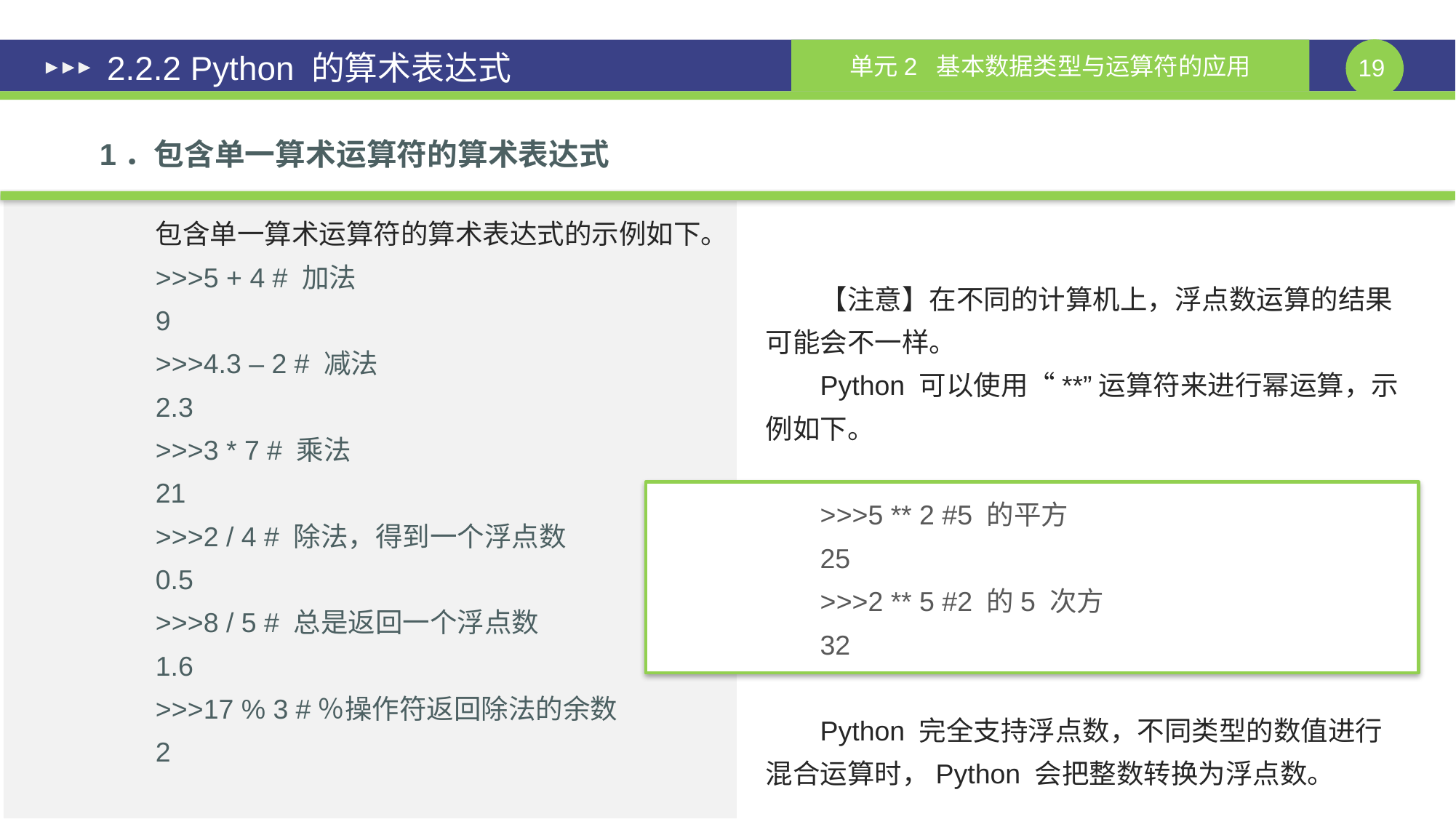

# 2.2.2 Python 的算术表达式
1．包含单一算术运算符的算术表达式

包含单一算术运算符的算术表达式的示例如下。
>>>5 + 4 # 加法
9
>>>4.3 – 2 # 减法
2.3
>>>3 * 7 # 乘法
21
>>>2 / 4 # 除法，得到一个浮点数
0.5
>>>8 / 5 # 总是返回一个浮点数
1.6
>>>17 % 3 #％操作符返回除法的余数
2
【注意】在不同的计算机上，浮点数运算的结果可能会不一样。
Python 可以使用“**”运算符来进行幂运算，示例如下。

>>>5 ** 2 #5 的平方
25
>>>2 ** 5 #2 的5 次方
32

Python 完全支持浮点数，不同类型的数值进行混合运算时，Python 会把整数转换为浮点数。